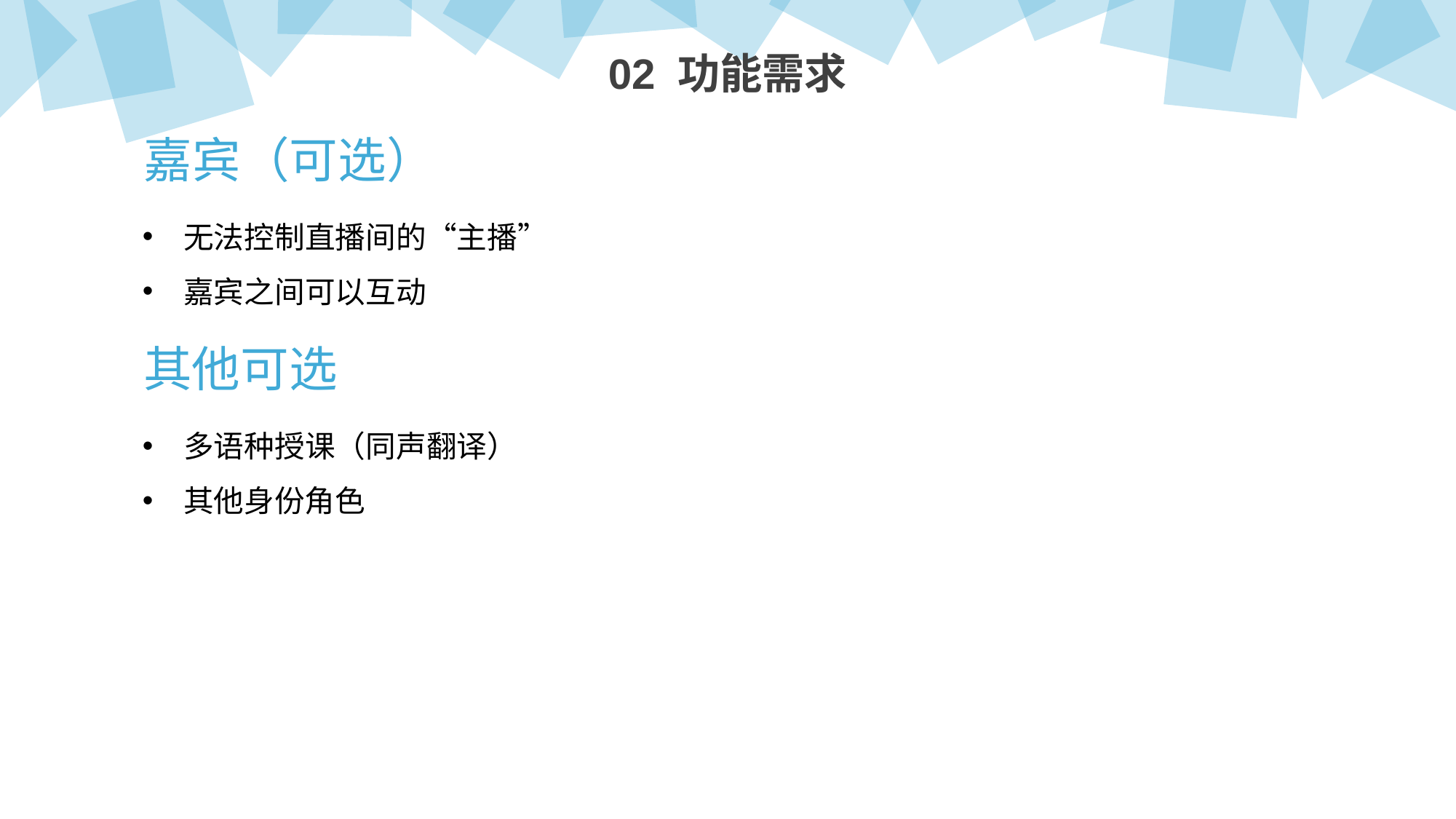

02 功能需求
嘉宾（可选）
无法控制直播间的“主播”
嘉宾之间可以互动
其他可选
多语种授课（同声翻译）
其他身份角色